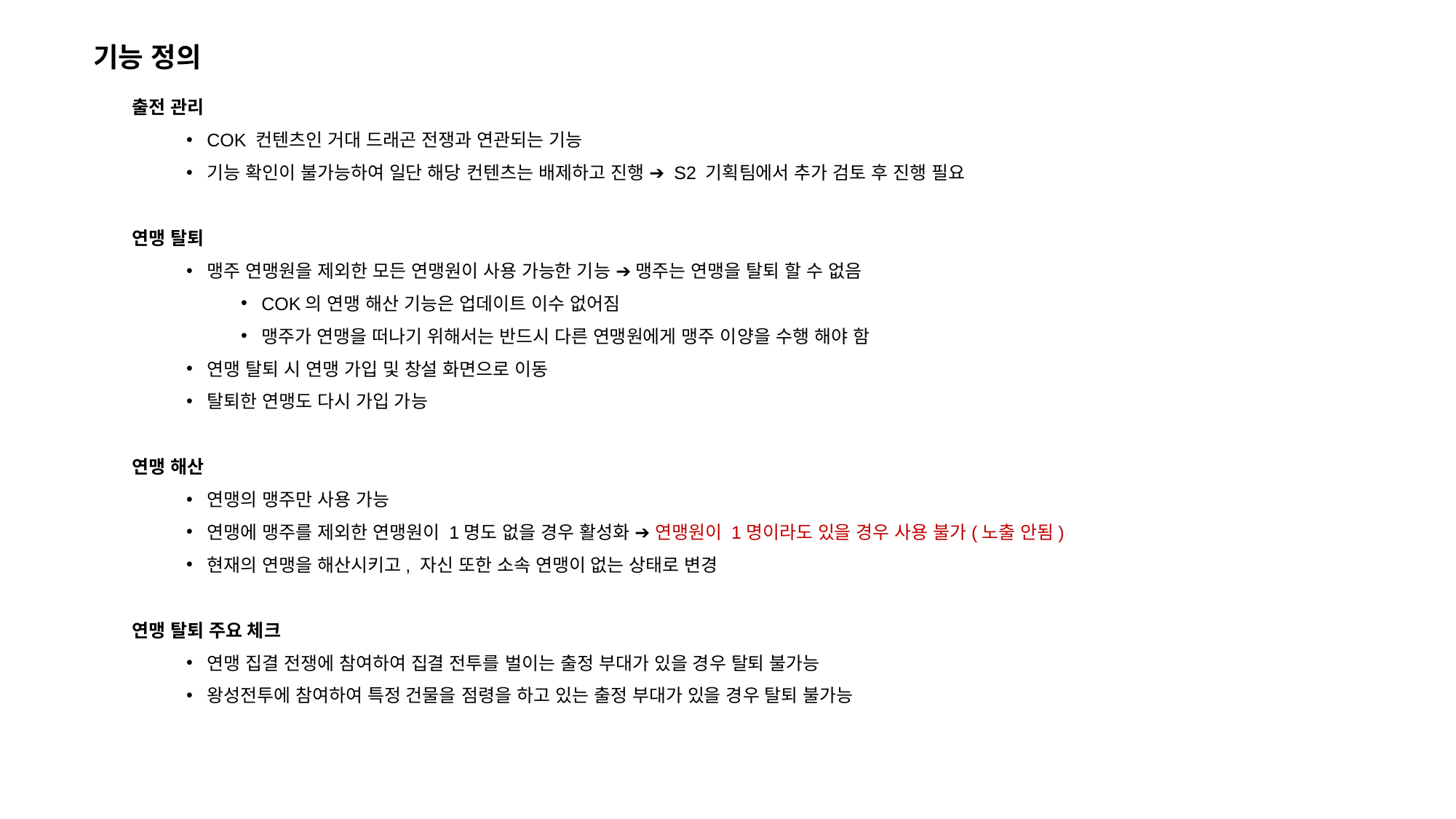

기능 정의
출전 관리
COK 컨텐츠인 거대 드래곤 전쟁과 연관되는 기능
기능 확인이 불가능하여 일단 해당 컨텐츠는 배제하고 진행 ➔ S2 기획팀에서 추가 검토 후 진행 필요

연맹 탈퇴
맹주 연맹원을 제외한 모든 연맹원이 사용 가능한 기능 ➔ 맹주는 연맹을 탈퇴 할 수 없음
COK의 연맹 해산 기능은 업데이트 이수 없어짐
맹주가 연맹을 떠나기 위해서는 반드시 다른 연맹원에게 맹주 이양을 수행 해야 함
연맹 탈퇴 시 연맹 가입 및 창설 화면으로 이동
탈퇴한 연맹도 다시 가입 가능

연맹 해산
연맹의 맹주만 사용 가능
연맹에 맹주를 제외한 연맹원이 1명도 없을 경우 활성화 ➔ 연맹원이 1명이라도 있을 경우 사용 불가(노출 안됨)
현재의 연맹을 해산시키고, 자신 또한 소속 연맹이 없는 상태로 변경

연맹 탈퇴 주요 체크
연맹 집결 전쟁에 참여하여 집결 전투를 벌이는 출정 부대가 있을 경우 탈퇴 불가능
왕성전투에 참여하여 특정 건물을 점령을 하고 있는 출정 부대가 있을 경우 탈퇴 불가능